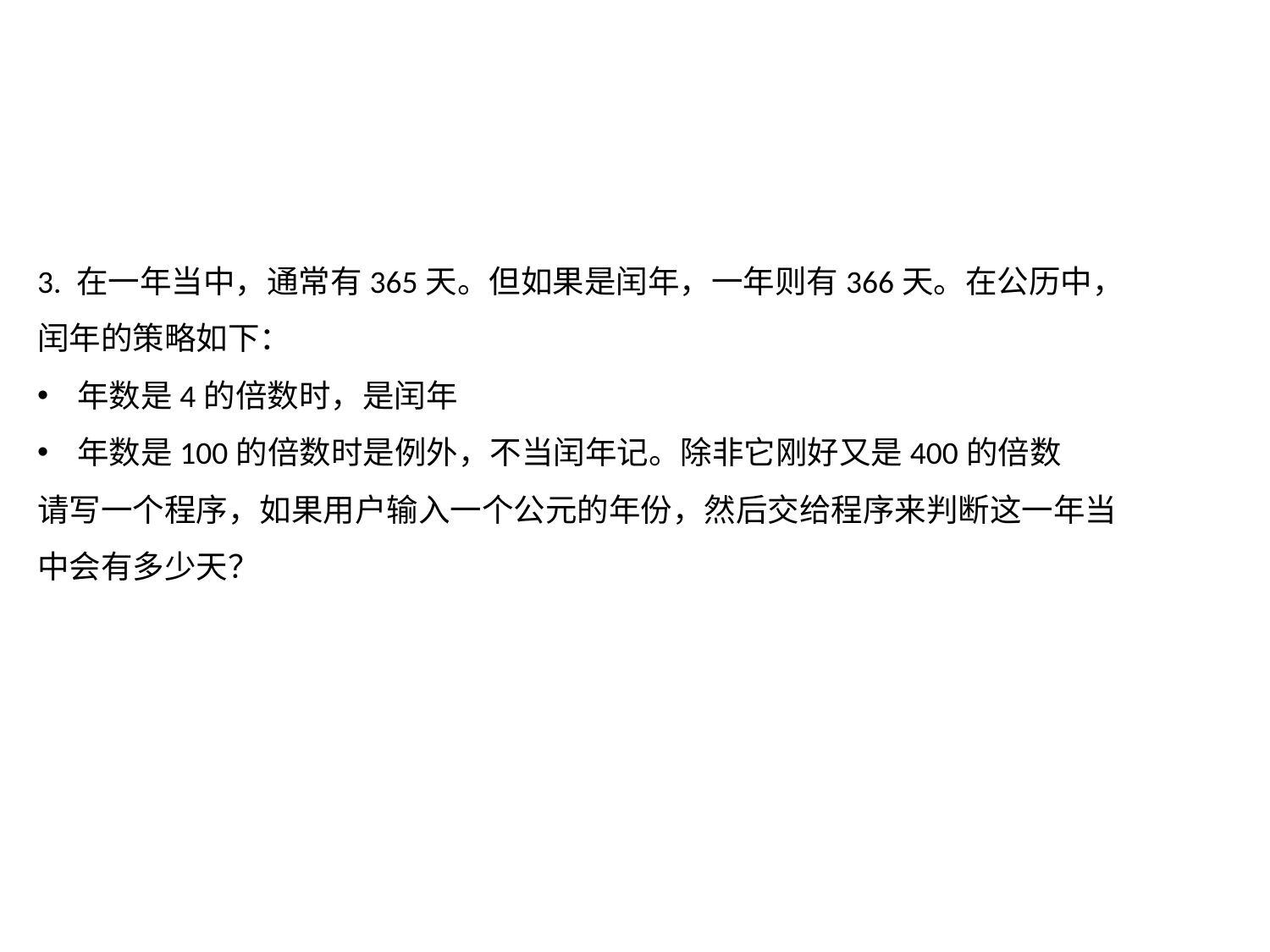

3. 在一年当中，通常有365天。但如果是闰年，一年则有366天。在公历中，闰年的策略如下：
年数是4的倍数时，是闰年
年数是100的倍数时是例外，不当闰年记。除非它刚好又是400的倍数
请写一个程序，如果用户输入一个公元的年份，然后交给程序来判断这一年当中会有多少天？